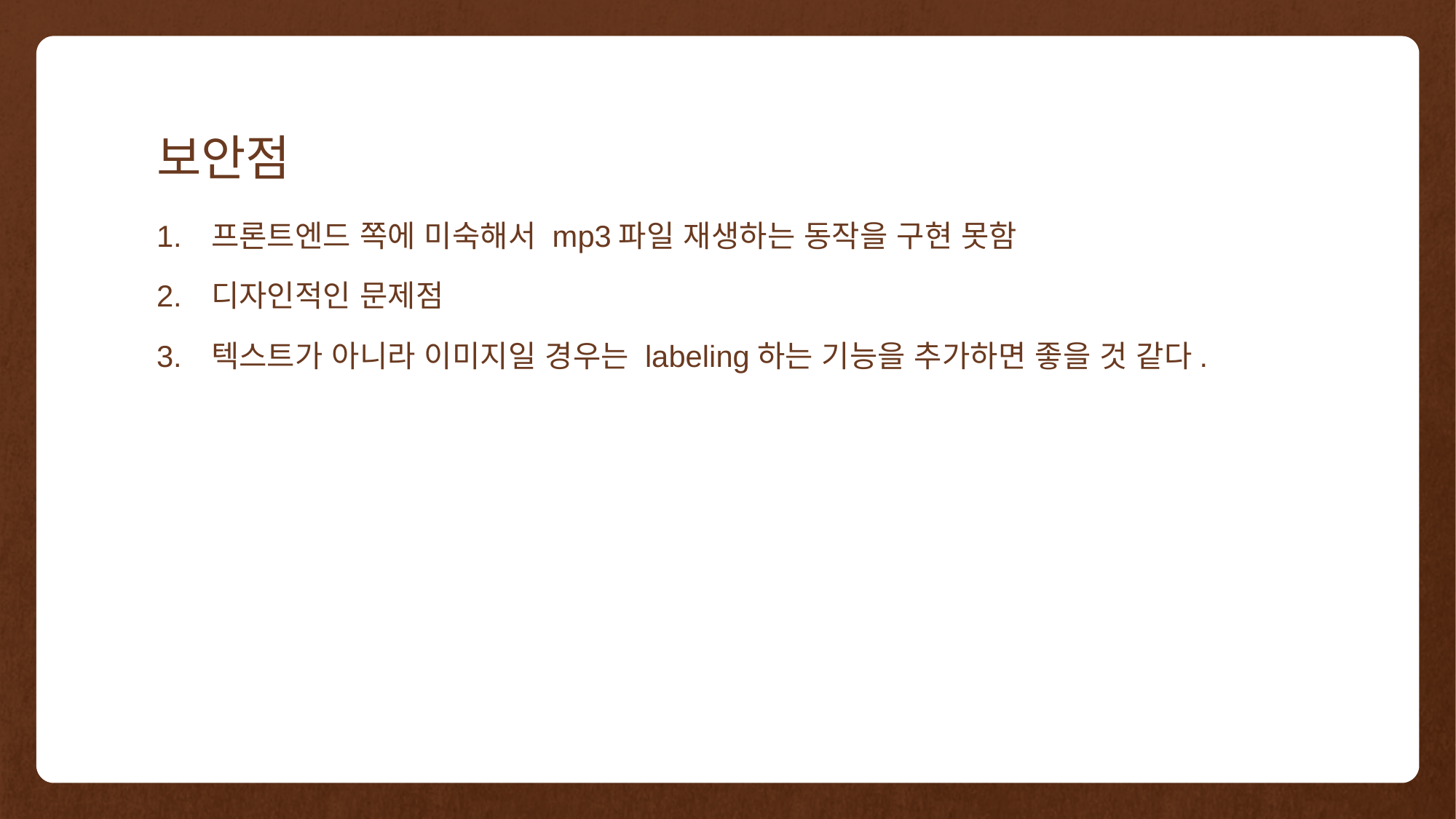

# 보안점
프론트엔드 쪽에 미숙해서 mp3파일 재생하는 동작을 구현 못함
디자인적인 문제점
텍스트가 아니라 이미지일 경우는 labeling하는 기능을 추가하면 좋을 것 같다.